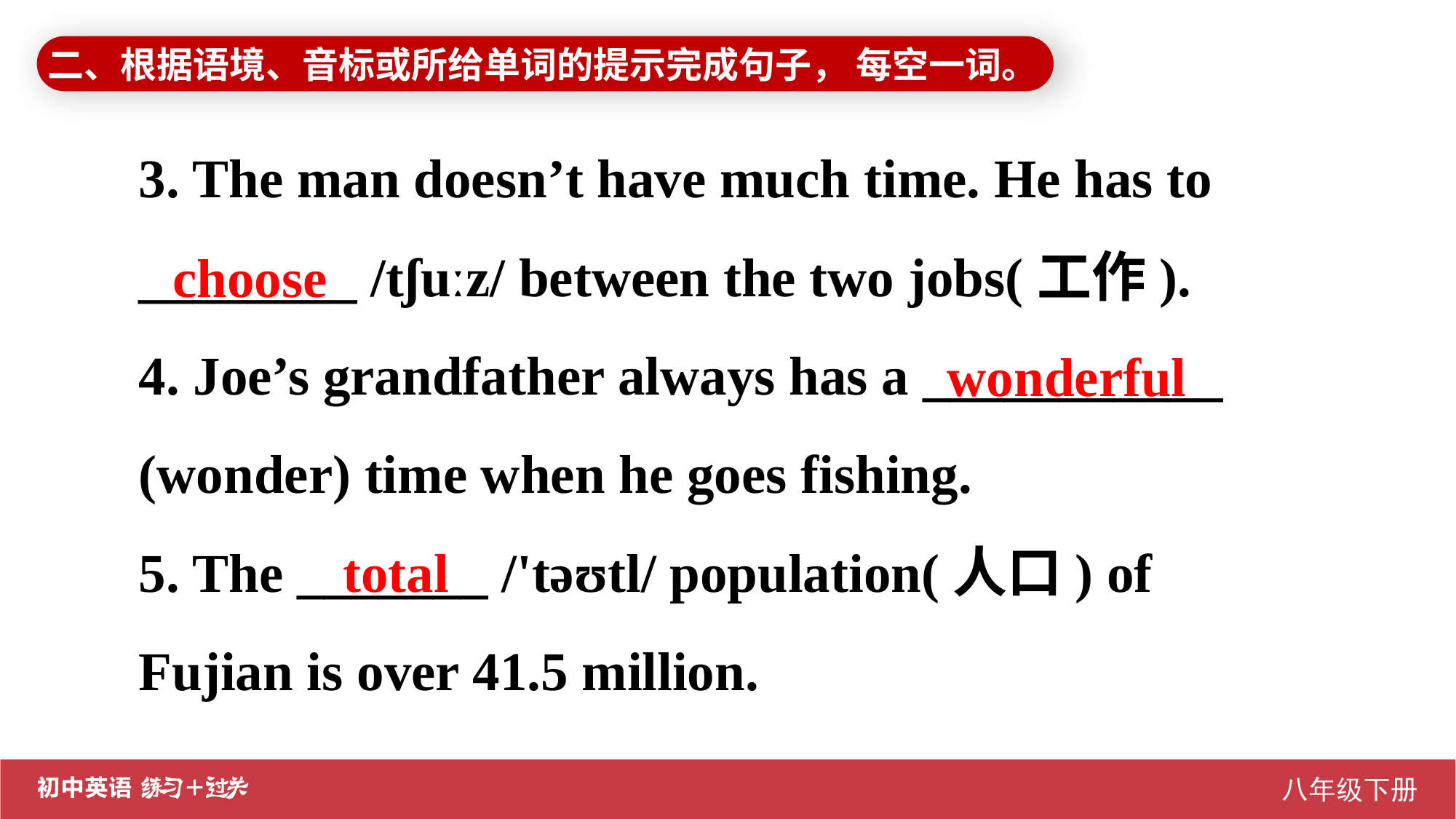

二、根据语境、音标或所给单词的提示完成句子， 每空一词。
3. The man doesn’t have much time. He has to ________ /tʃuːz/ between the two jobs(工作).
4. Joe’s grandfather always has a ___________  (wonder) time when he goes fishing.
5. The _______ /'təʊtl/ population(人口) of Fujian is over 41.5 million.
choose
 wonderful
 total